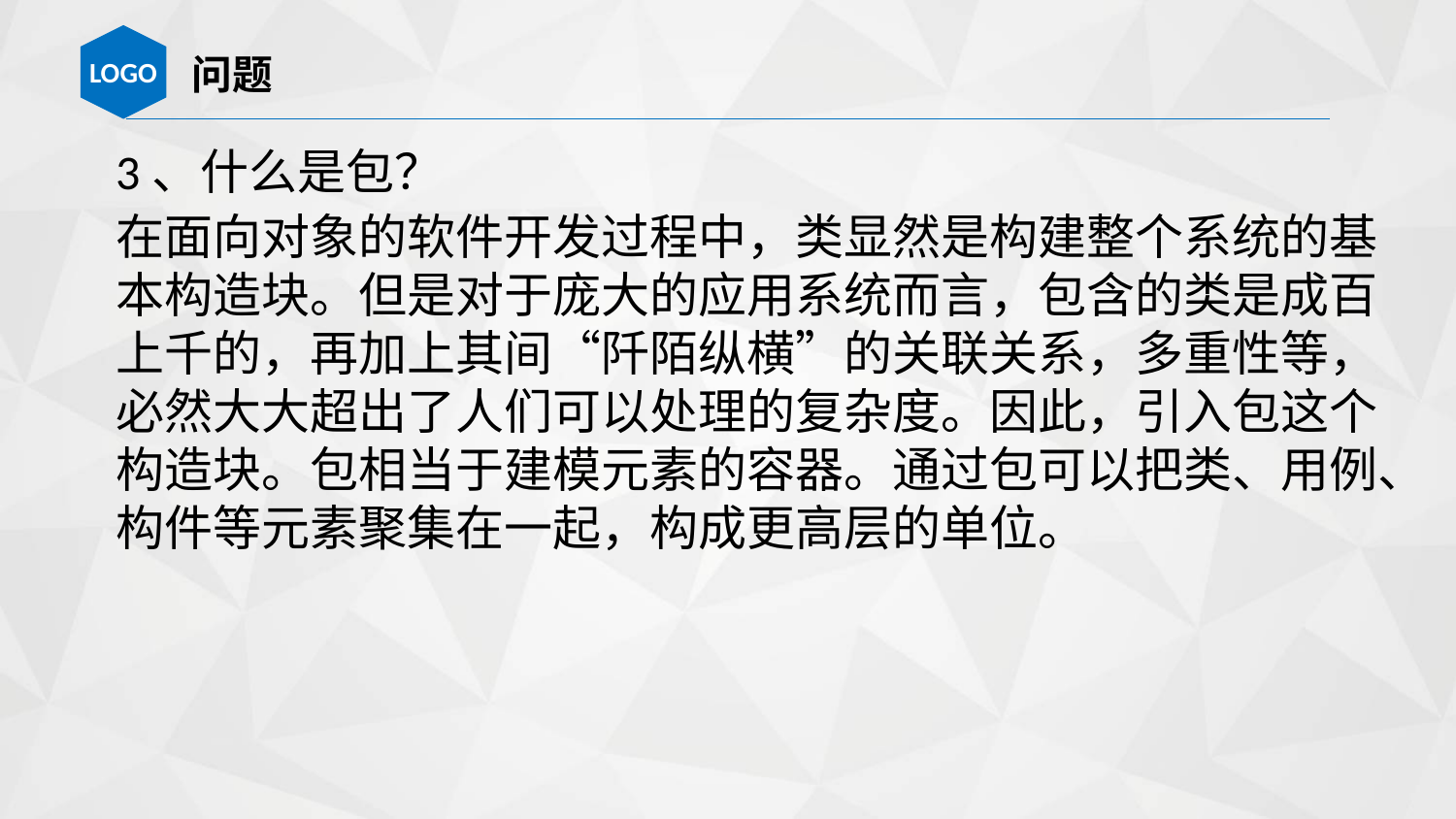

问题
3、什么是包？
在面向对象的软件开发过程中，类显然是构建整个系统的基本构造块。但是对于庞大的应用系统而言，包含的类是成百上千的，再加上其间“阡陌纵横”的关联关系，多重性等，必然大大超出了人们可以处理的复杂度。因此，引入包这个构造块。包相当于建模元素的容器。通过包可以把类、用例、构件等元素聚集在一起，构成更高层的单位。